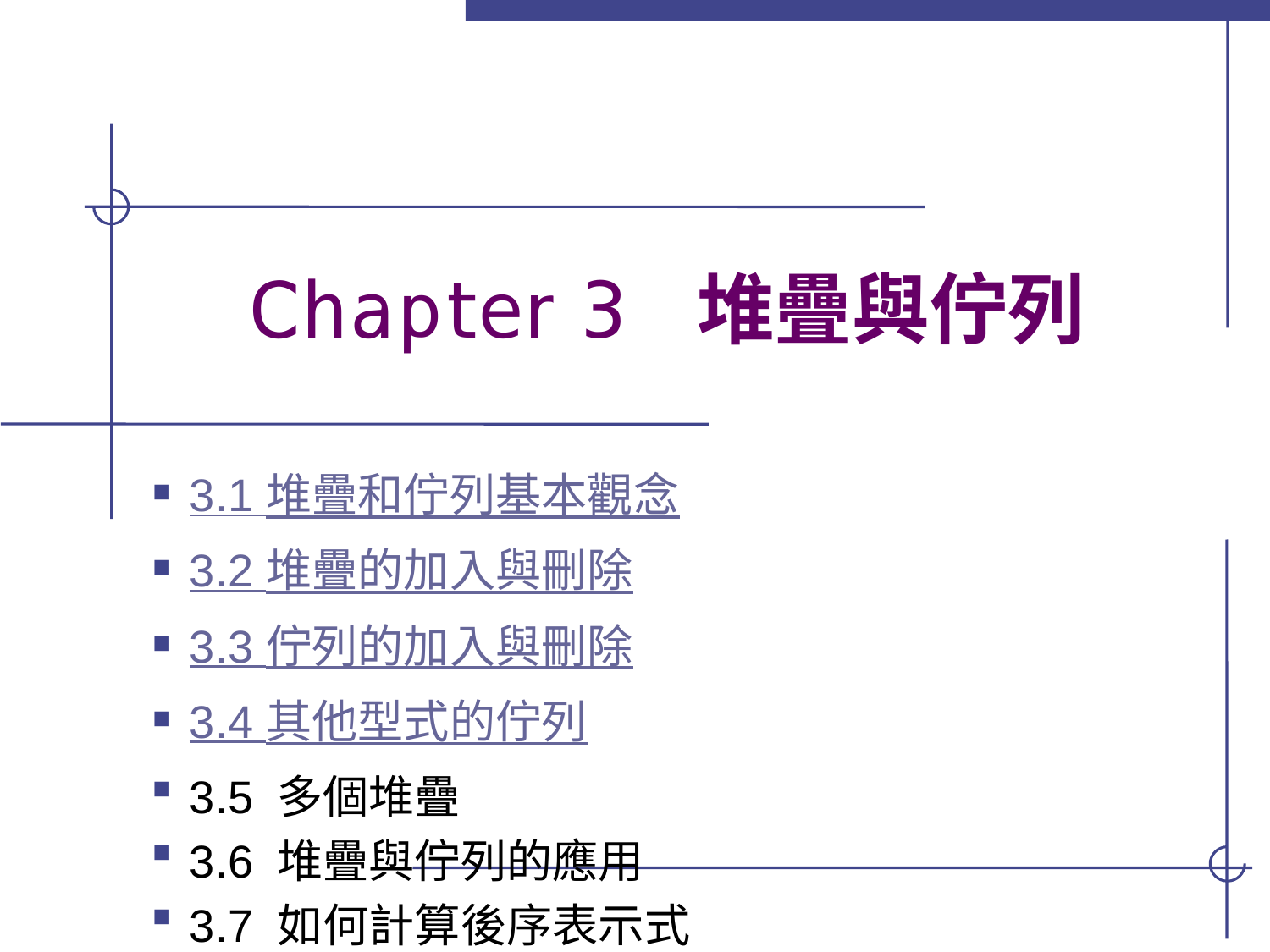

# Chapter 3  堆疊與佇列
3.1 堆疊和佇列基本觀念
3.2 堆疊的加入與刪除
3.3 佇列的加入與刪除
3.4 其他型式的佇列
3.5 多個堆疊
3.6 堆疊與佇列的應用
3.7 如何計算後序表示式